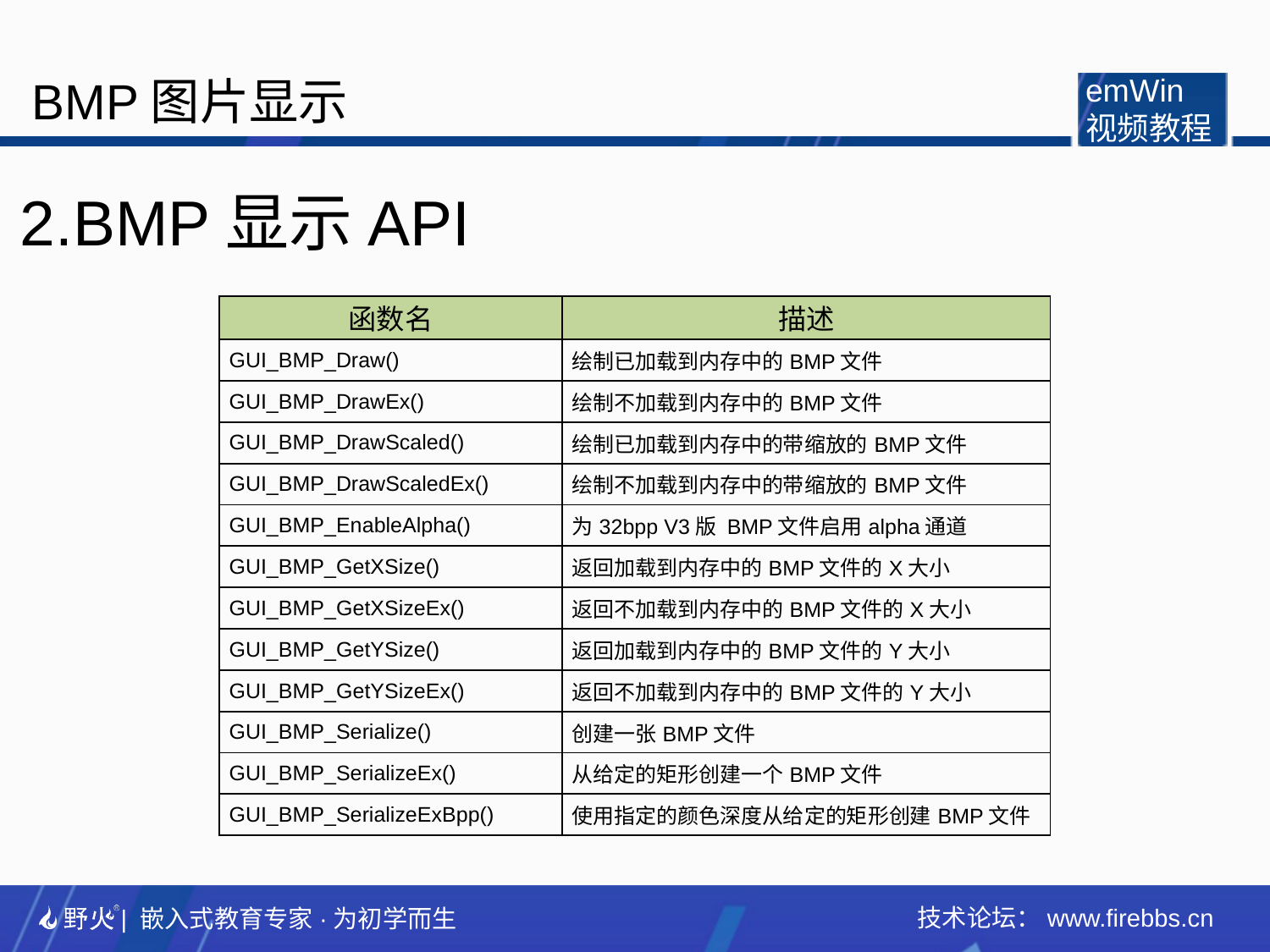

BMP图片显示
emWin
视频教程
2.BMP显示API
| 函数名 | 描述 |
| --- | --- |
| GUI\_BMP\_Draw() | 绘制已加载到内存中的BMP文件 |
| GUI\_BMP\_DrawEx() | 绘制不加载到内存中的BMP文件 |
| GUI\_BMP\_DrawScaled() | 绘制已加载到内存中的带缩放的BMP文件 |
| GUI\_BMP\_DrawScaledEx() | 绘制不加载到内存中的带缩放的BMP文件 |
| GUI\_BMP\_EnableAlpha() | 为32bpp V3版 BMP文件启用alpha通道 |
| GUI\_BMP\_GetXSize() | 返回加载到内存中的BMP文件的X大小 |
| GUI\_BMP\_GetXSizeEx() | 返回不加载到内存中的BMP文件的X大小 |
| GUI\_BMP\_GetYSize() | 返回加载到内存中的BMP文件的Y大小 |
| GUI\_BMP\_GetYSizeEx() | 返回不加载到内存中的BMP文件的Y大小 |
| GUI\_BMP\_Serialize() | 创建一张BMP文件 |
| GUI\_BMP\_SerializeEx() | 从给定的矩形创建一个BMP文件 |
| GUI\_BMP\_SerializeExBpp() | 使用指定的颜色深度从给定的矩形创建BMP文件 |